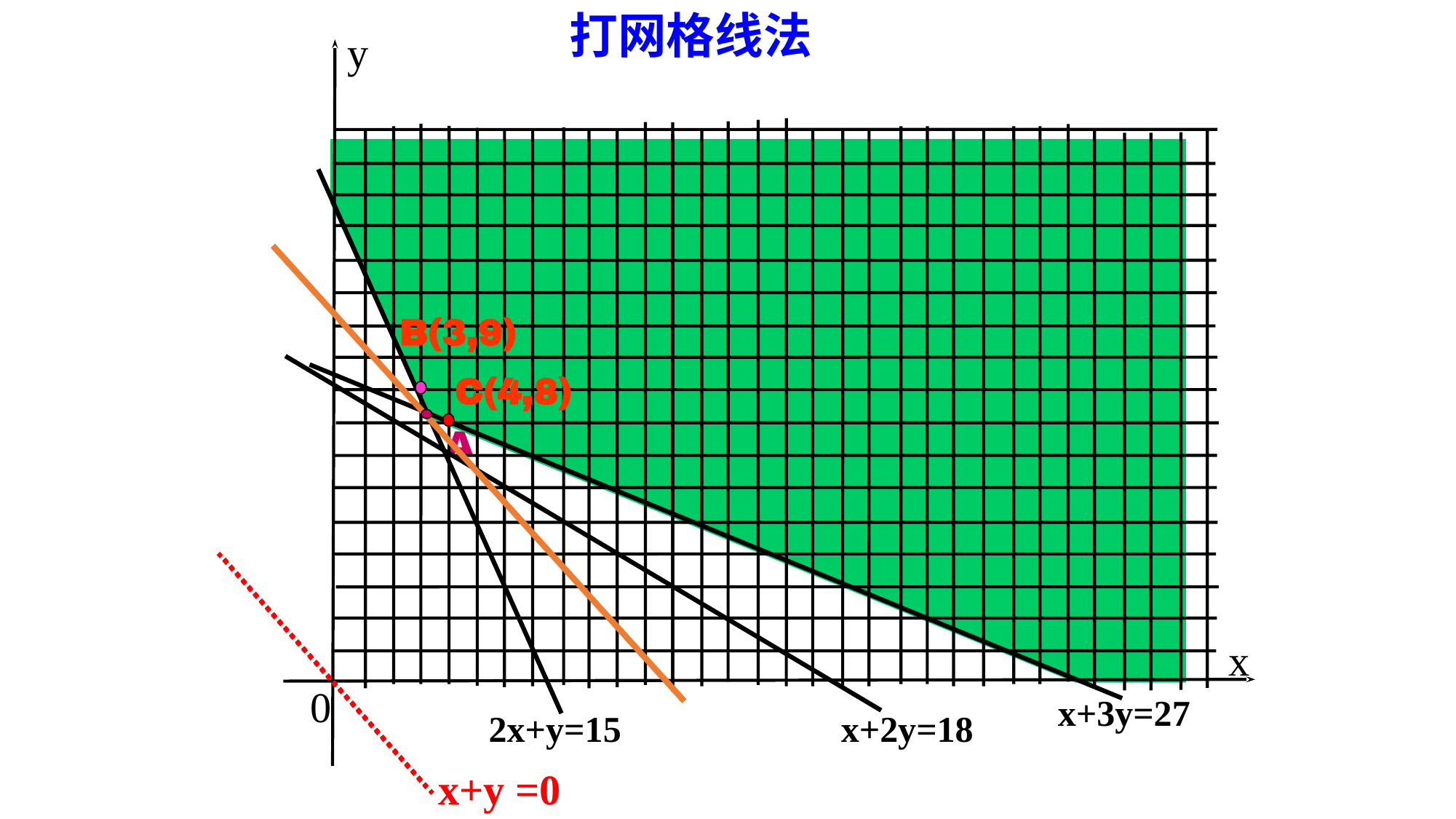

打网格线法
y

x
0

B(3,9)

C(4,8)

A

x+3y=27
2x+y=15
x+2y=18
x+y =0